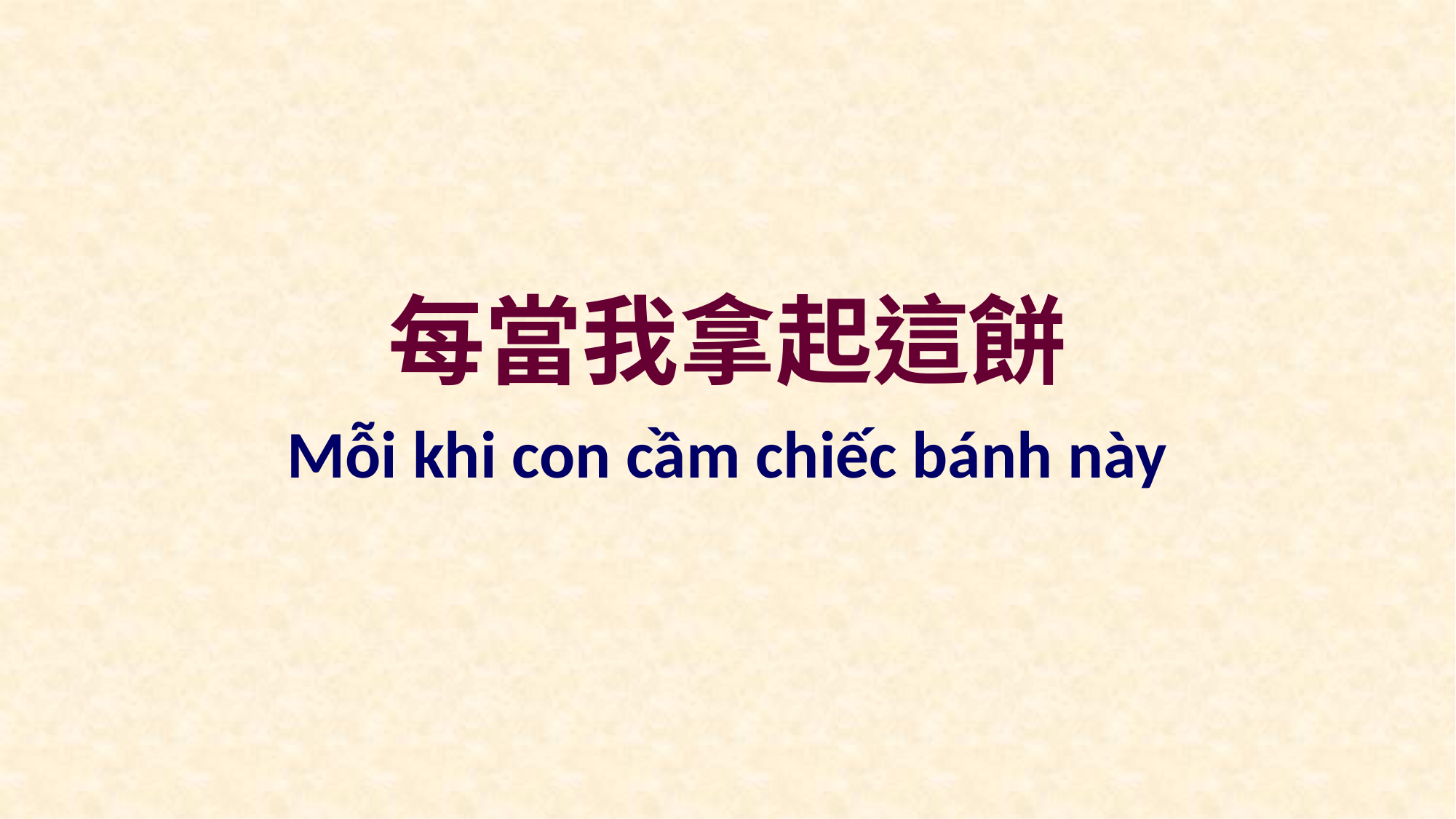

每當我拿起這餅
Mỗi khi con cầm chiếc bánh này